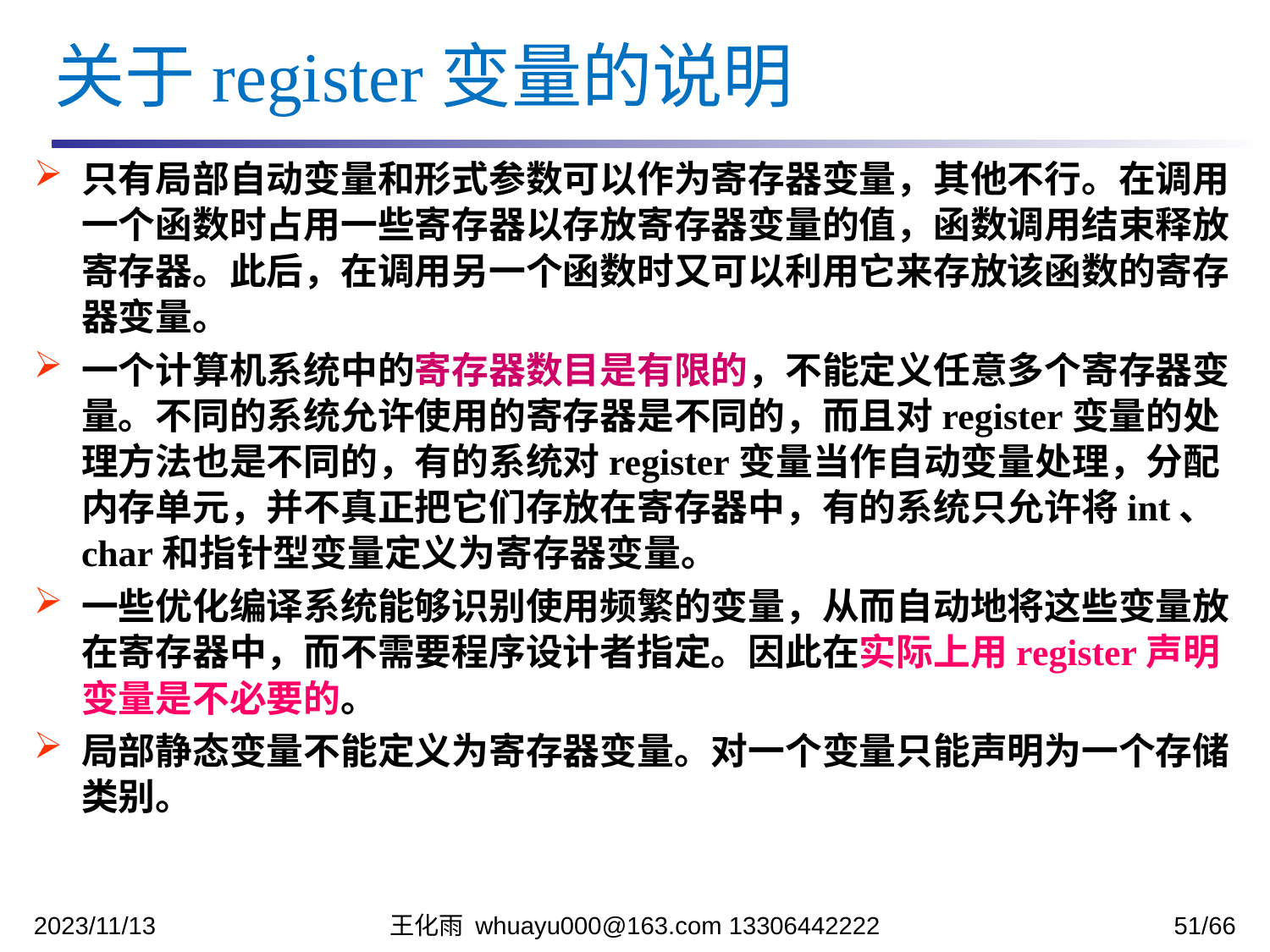

关于register变量的说明
只有局部自动变量和形式参数可以作为寄存器变量，其他不行。在调用一个函数时占用一些寄存器以存放寄存器变量的值，函数调用结束释放寄存器。此后，在调用另一个函数时又可以利用它来存放该函数的寄存器变量。
一个计算机系统中的寄存器数目是有限的，不能定义任意多个寄存器变量。不同的系统允许使用的寄存器是不同的，而且对register变量的处理方法也是不同的，有的系统对register变量当作自动变量处理，分配内存单元，并不真正把它们存放在寄存器中，有的系统只允许将int、char和指针型变量定义为寄存器变量。
一些优化编译系统能够识别使用频繁的变量，从而自动地将这些变量放在寄存器中，而不需要程序设计者指定。因此在实际上用register声明变量是不必要的。
局部静态变量不能定义为寄存器变量。对一个变量只能声明为一个存储类别。
2023/11/13
王化雨 whuayu000@163.com 13306442222
51/66